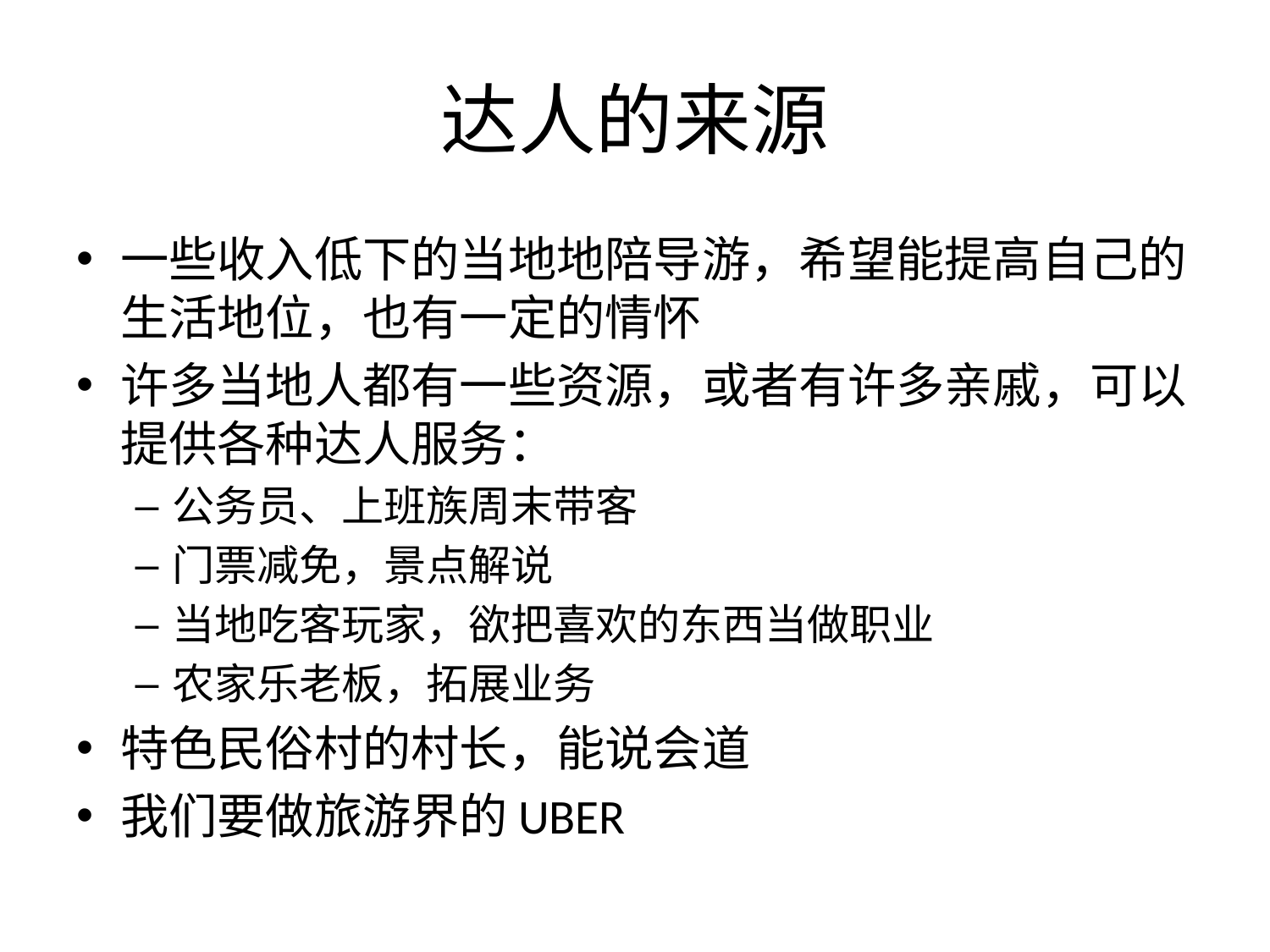

# 达人的来源
一些收入低下的当地地陪导游，希望能提高自己的生活地位，也有一定的情怀
许多当地人都有一些资源，或者有许多亲戚，可以提供各种达人服务：
公务员、上班族周末带客
门票减免，景点解说
当地吃客玩家，欲把喜欢的东西当做职业
农家乐老板，拓展业务
特色民俗村的村长，能说会道
我们要做旅游界的UBER